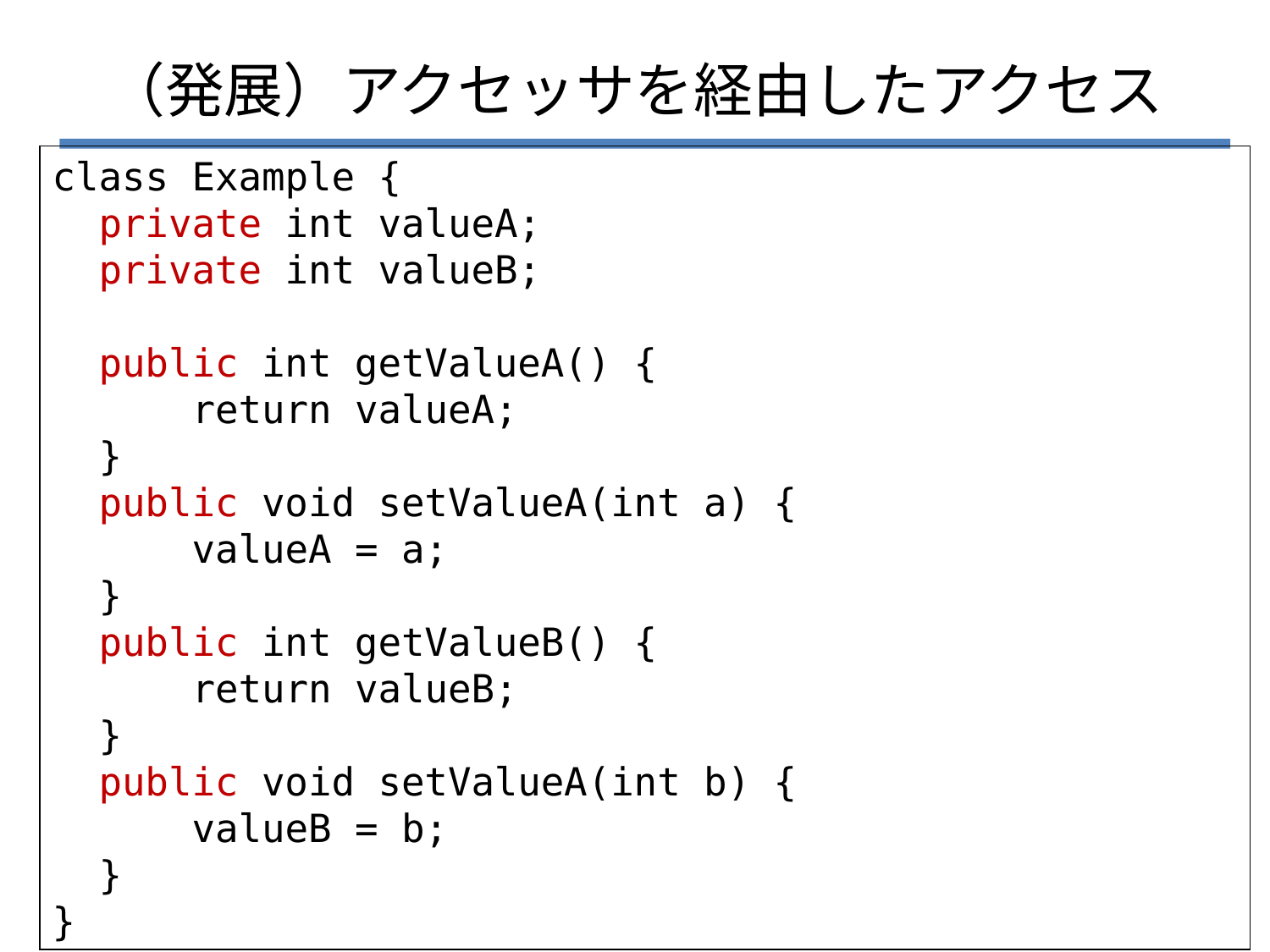

# （発展）アクセッサを経由したアクセス
class Example {
  private int valueA;
  private int valueB;

  public int getValueA() {
      return valueA;
  }
  public void setValueA(int a) {
      valueA = a;
  }
  public int getValueB() {
      return valueB;
  }
  public void setValueA(int b) {
      valueB = b;
  }
}